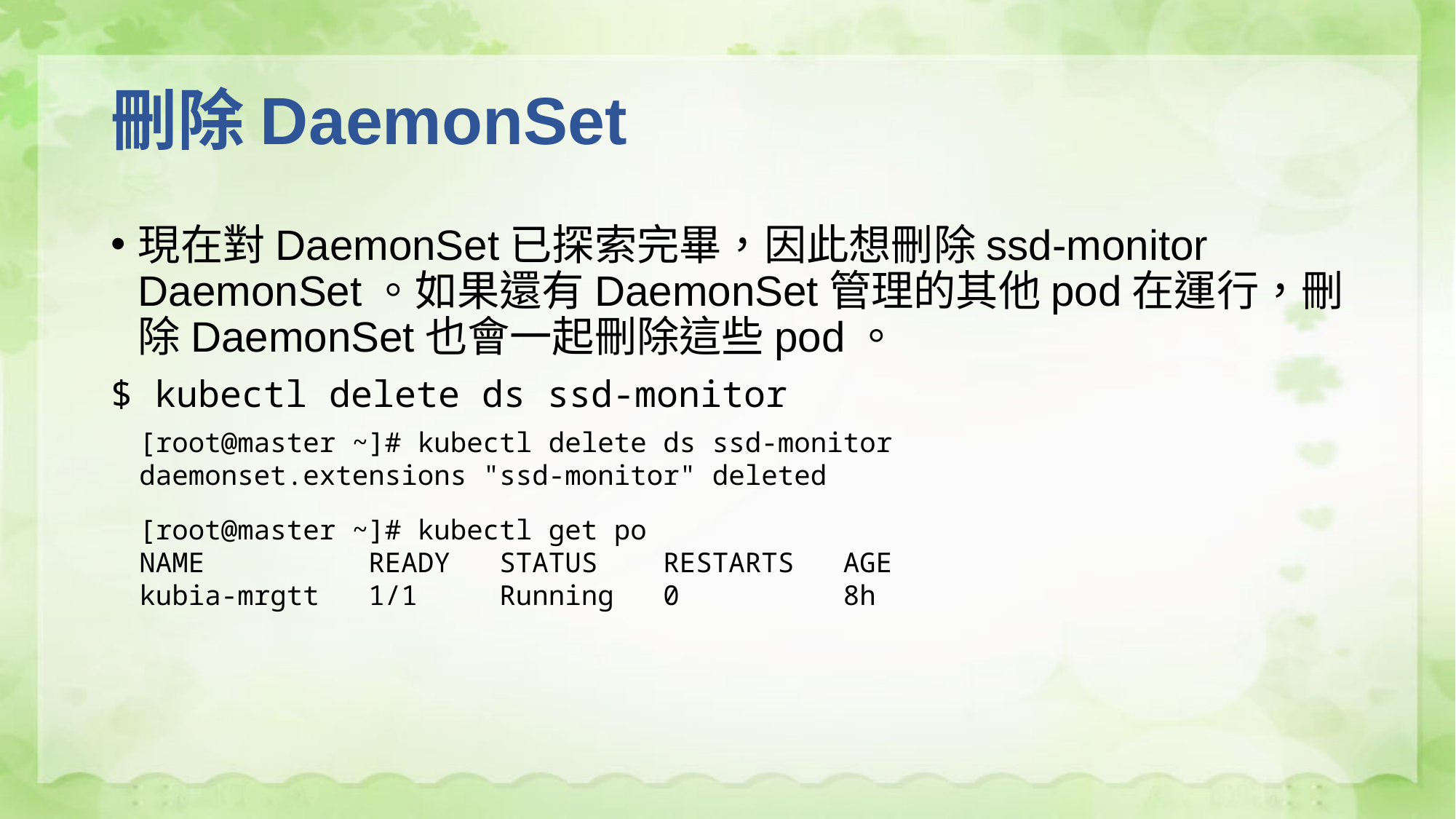

# 刪除DaemonSet
現在對DaemonSet已探索完畢，因此想刪除ssd-monitor DaemonSet。如果還有DaemonSet管理的其他pod在運行，刪除DaemonSet也會一起刪除這些pod。
$ kubectl delete ds ssd-monitor
[root@master ~]# kubectl delete ds ssd-monitor
daemonset.extensions "ssd-monitor" deleted
[root@master ~]# kubectl get po
NAME          READY   STATUS    RESTARTS   AGE
kubia-mrgtt   1/1     Running   0          8h